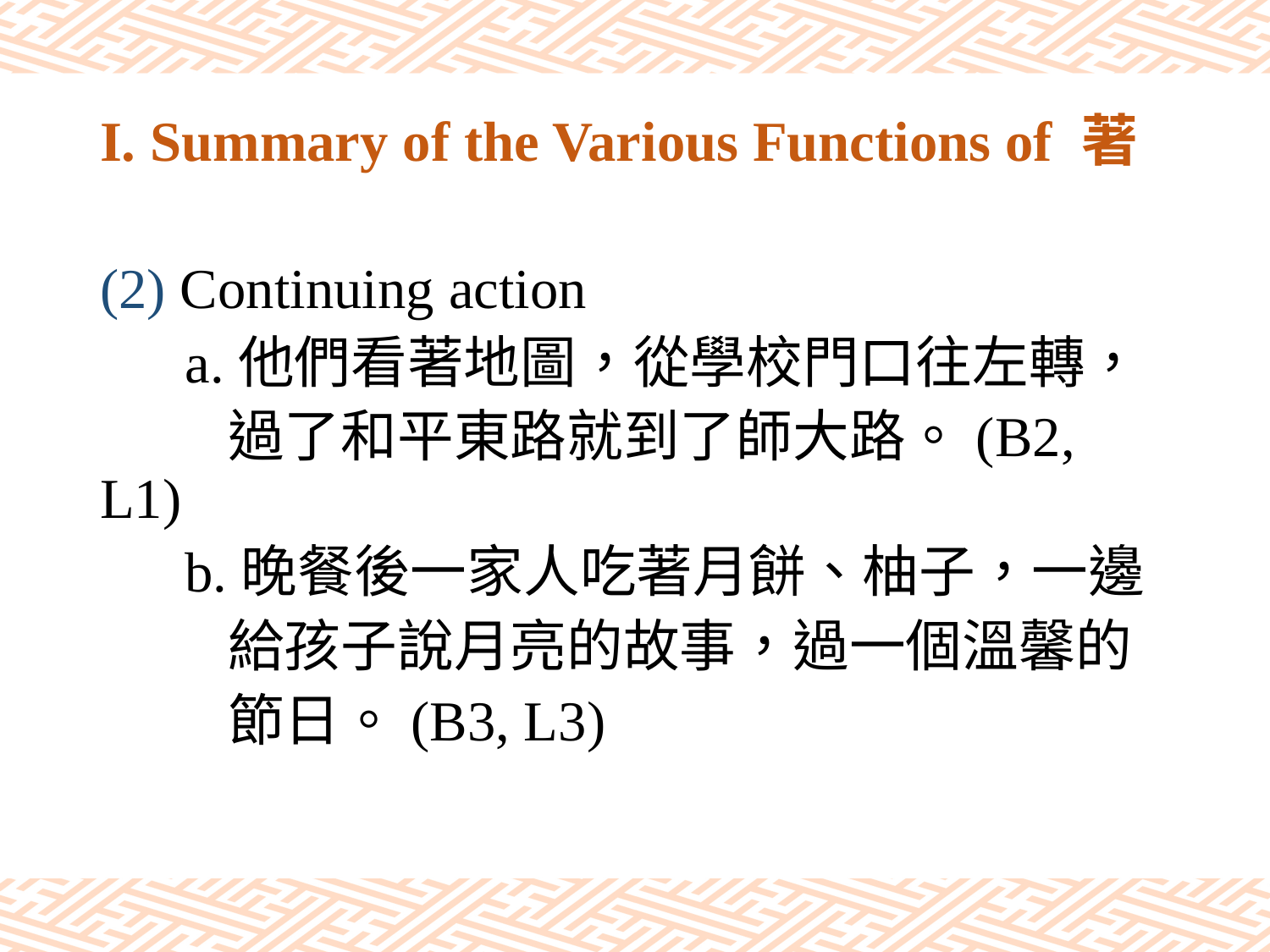

# I. Summary of the Various Functions of 著
(2) Continuing action
      a.他們看著地圖，從學校門口往左轉，
         過了和平東路就到了師大路。(B2, L1)
      b.晚餐後一家人吃著月餅、柚子，一邊
         給孩子說月亮的故事，過一個溫馨的
         節日。(B3, L3)